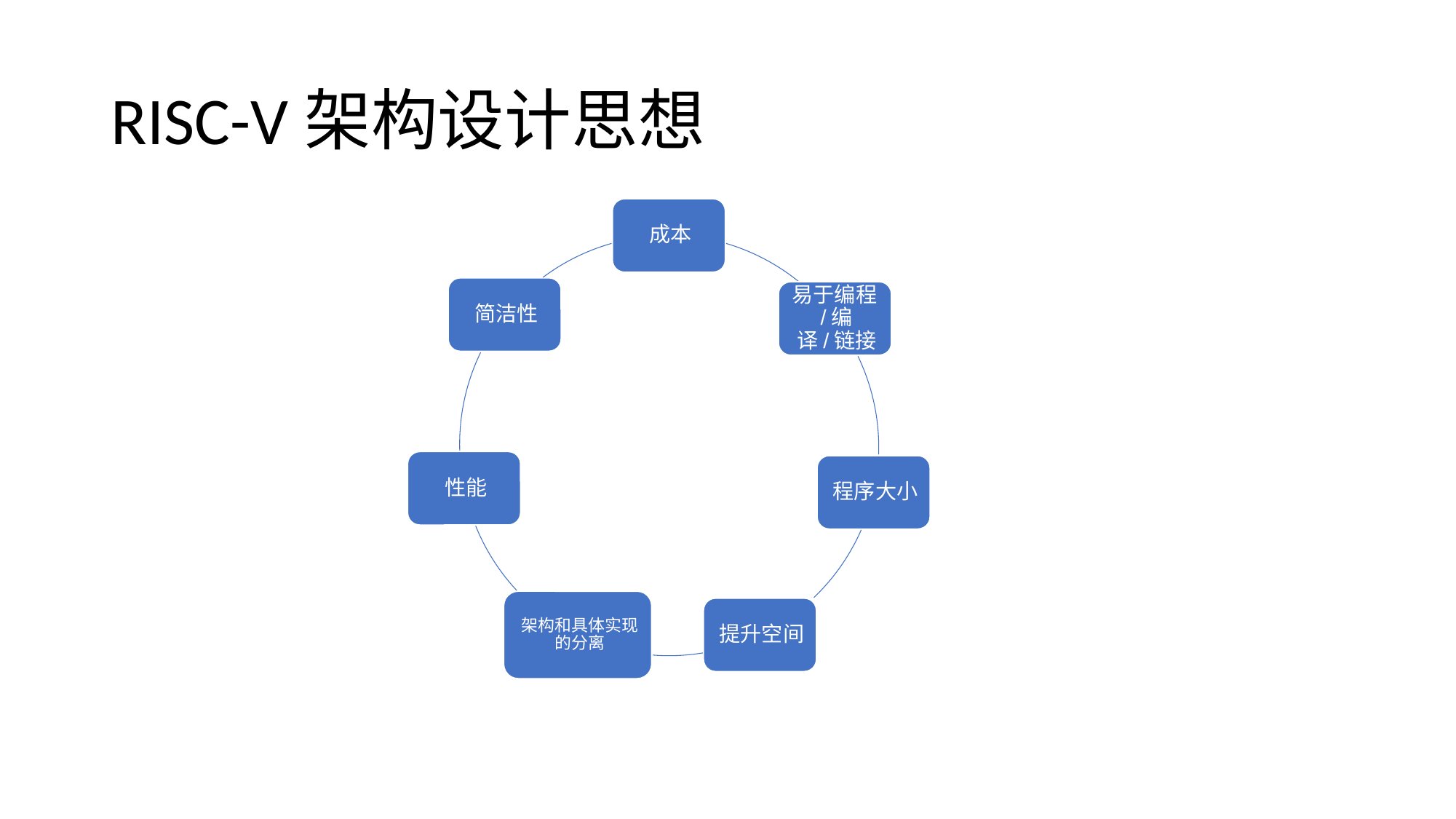

# RISC-V架构设计思想
成本
易于编程/编译/链接
程序大小
提升空间
架构和具体实现的分离
性能
简洁性